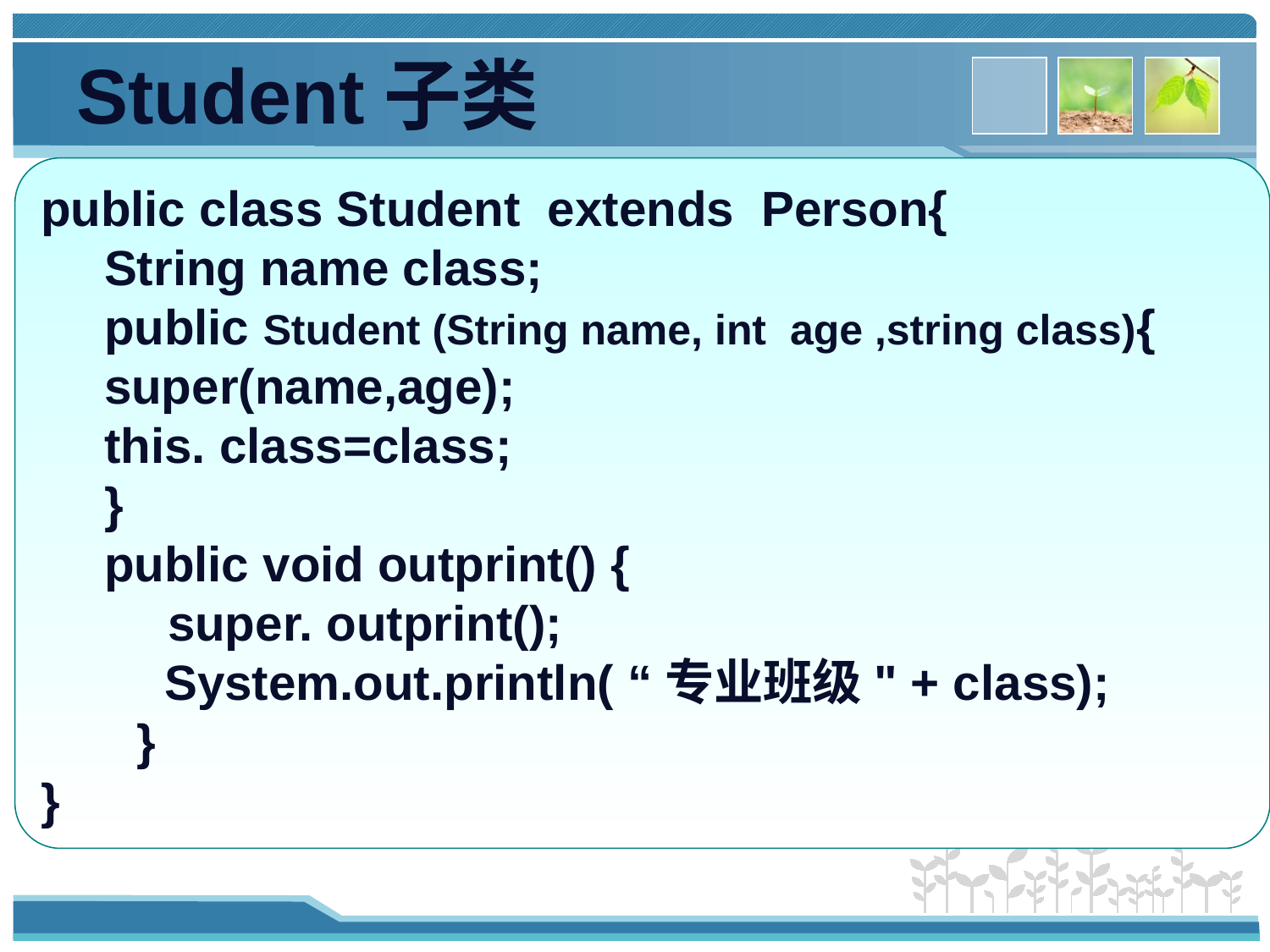

Student子类
public class Student  extends  Person{
String name class;
public Student (String name, int  age ,string class){
super(name,age);
this. class=class;
}
public void outprint() {
	super. outprint();
         System.out.println( “专业班级" + class);
       }
}